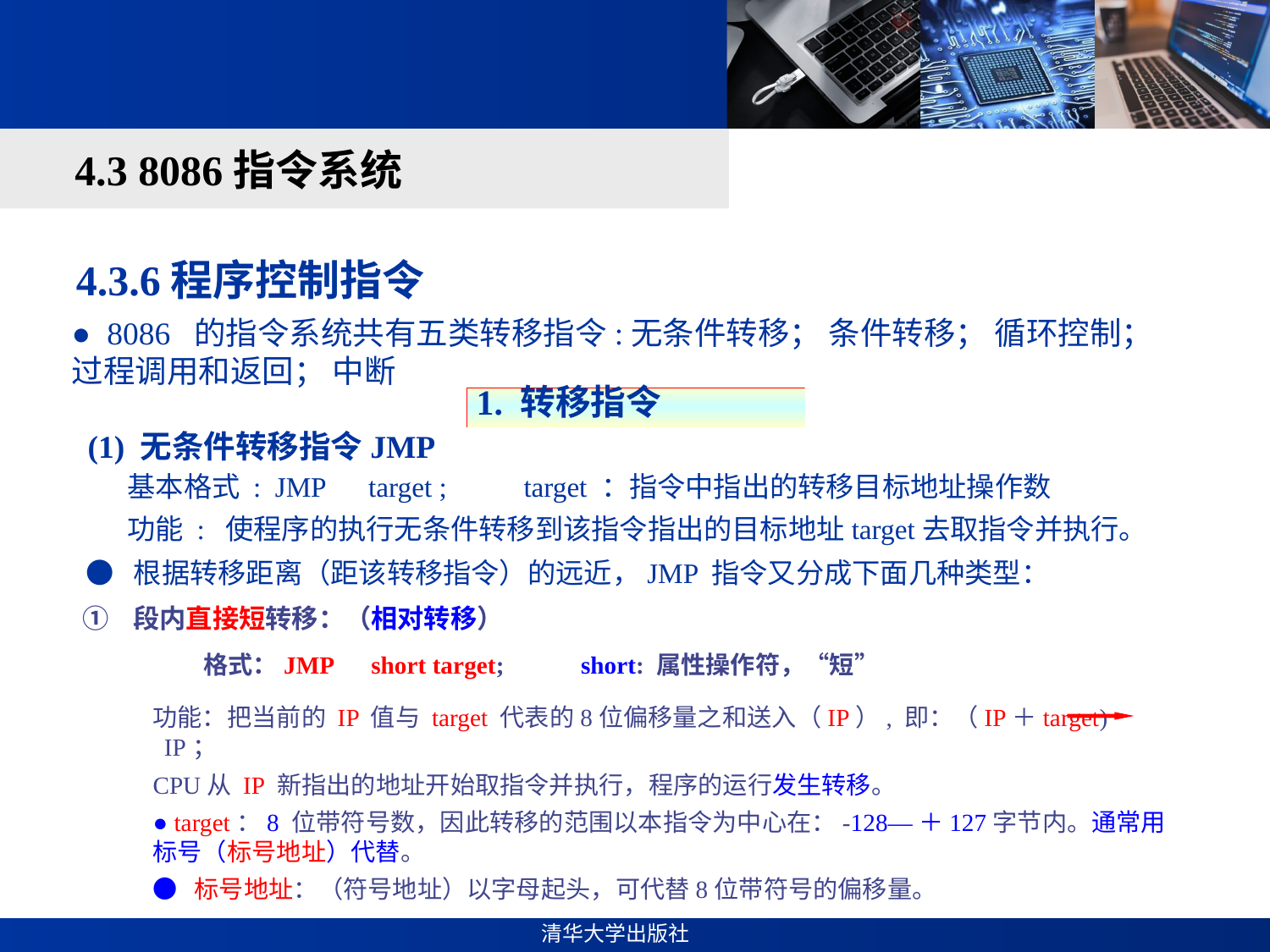

#
4.3 8086指令系统

4.3.6程序控制指令
●  8086  的指令系统共有五类转移指令:无条件转移； 条件转移； 循环控制； 过程调用和返回； 中断
1. 转移指令
(1) 无条件转移指令JMP
基本格式 :  JMP　target ;           target ：指令中指出的转移目标地址操作数
功能 :  使程序的执行无条件转移到该指令指出的目标地址target去取指令并执行。
●  根据转移距离（距该转移指令）的远近，JMP 指令又分成下面几种类型：
①   段内直接短转移：（相对转移）
格式：JMP　short target;　       short: 属性操作符，“短”
功能：把当前的 IP 值与 target 代表的8位偏移量之和送入（IP）, 即：（IP＋target)　         IP；
CPU从 IP 新指出的地址开始取指令并执行，程序的运行发生转移。
● target：8 位带符号数，因此转移的范围以本指令为中心在：-128—＋127字节内。通常用标号（标号地址）代替。
●  标号地址：（符号地址）以字母起头，可代替8位带符号的偏移量。